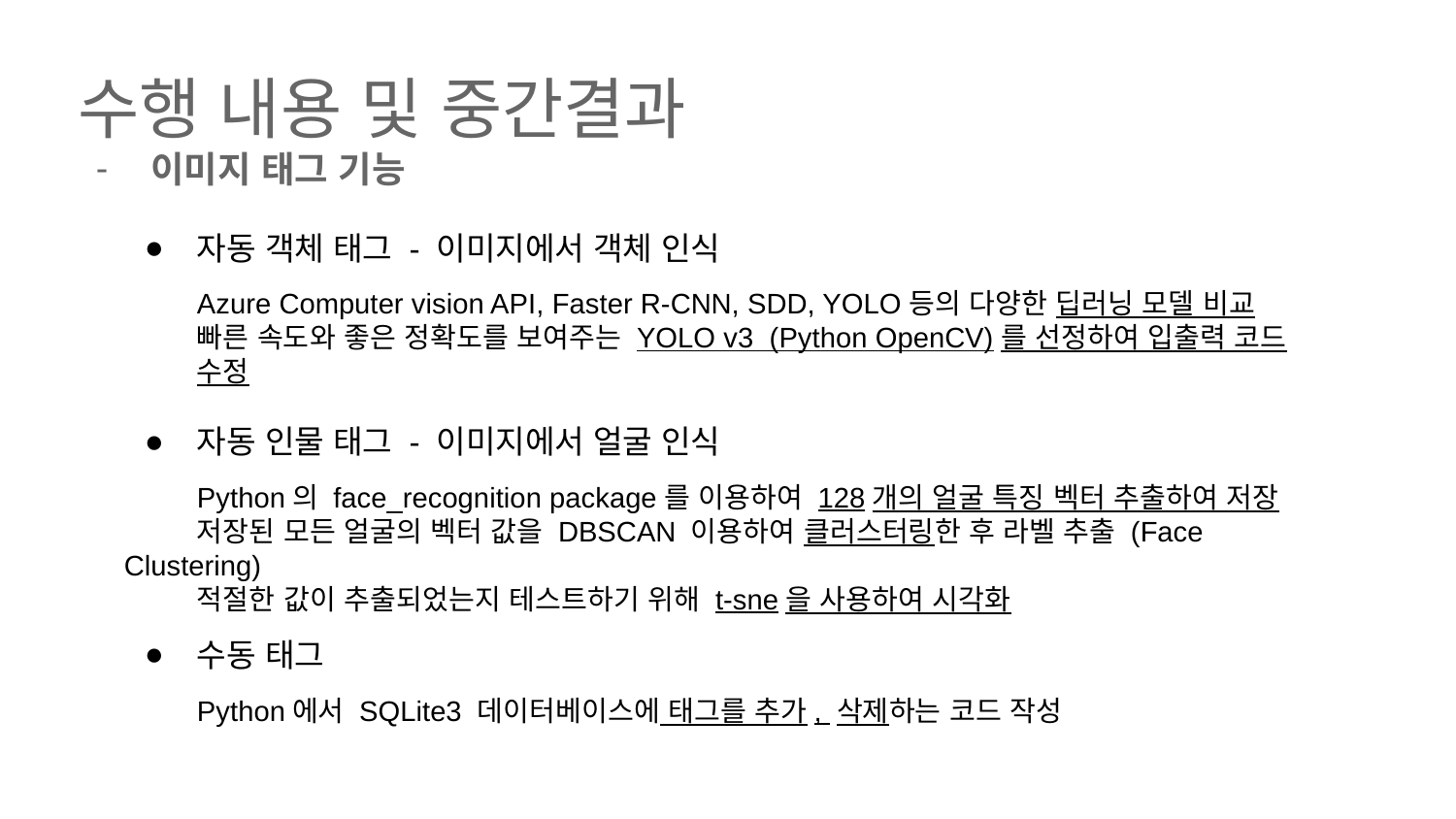

# 수행 내용 및 중간결과
이미지 태그 기능

자동 객체 태그 - 이미지에서 객체 인식
Azure Computer vision API, Faster R-CNN, SDD, YOLO등의 다양한 딥러닝 모델 비교
빠른 속도와 좋은 정확도를 보여주는 YOLO v3  (Python OpenCV)를 선정하여 입출력 코드 수정

자동 인물 태그 - 이미지에서 얼굴 인식

Python의 face_recognition package를 이용하여 128개의 얼굴 특징 벡터 추출하여 저장
저장된 모든 얼굴의 벡터 값을 DBSCAN 이용하여 클러스터링한 후 라벨 추출 (Face Clustering)
적절한 값이 추출되었는지 테스트하기 위해 t-sne을 사용하여 시각화

수동 태그

Python에서 SQLite3 데이터베이스에 태그를 추가, 삭제하는 코드 작성